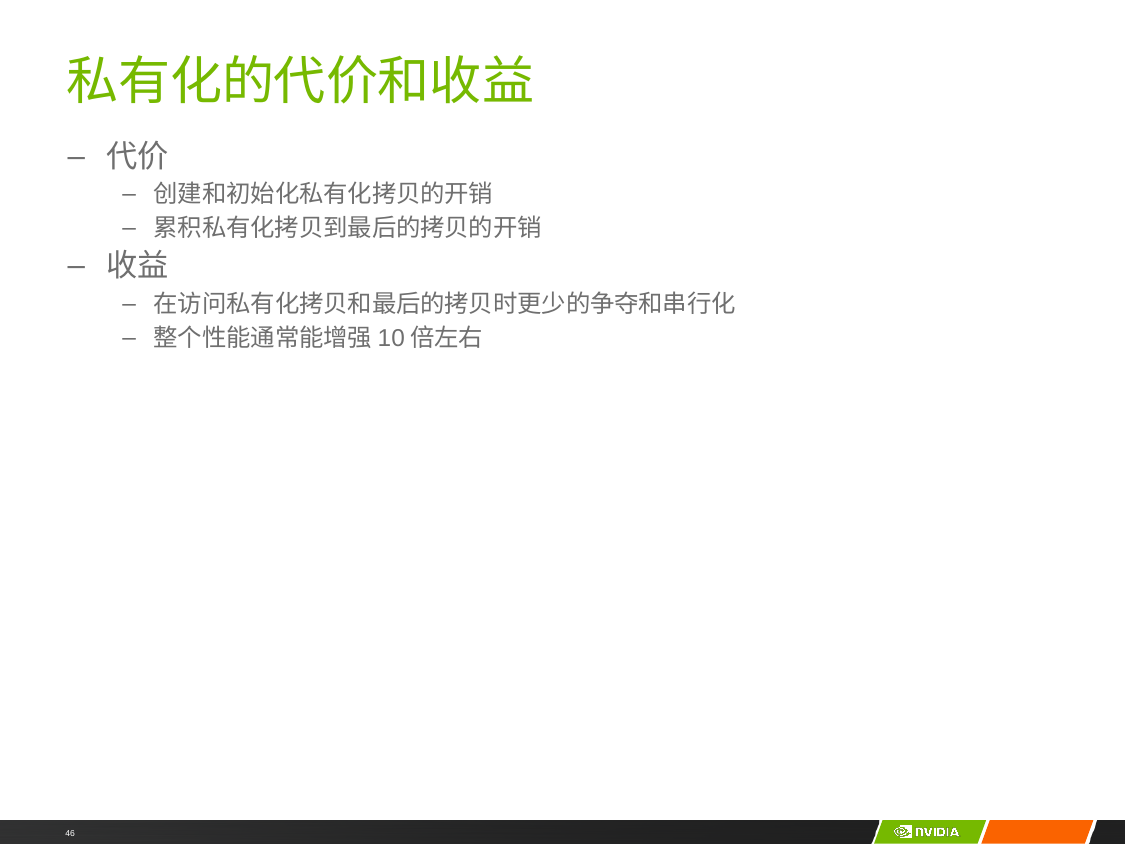

# 私有化的代价和收益
代价
创建和初始化私有化拷贝的开销
累积私有化拷贝到最后的拷贝的开销
收益
在访问私有化拷贝和最后的拷贝时更少的争夺和串行化
整个性能通常能增强10倍左右